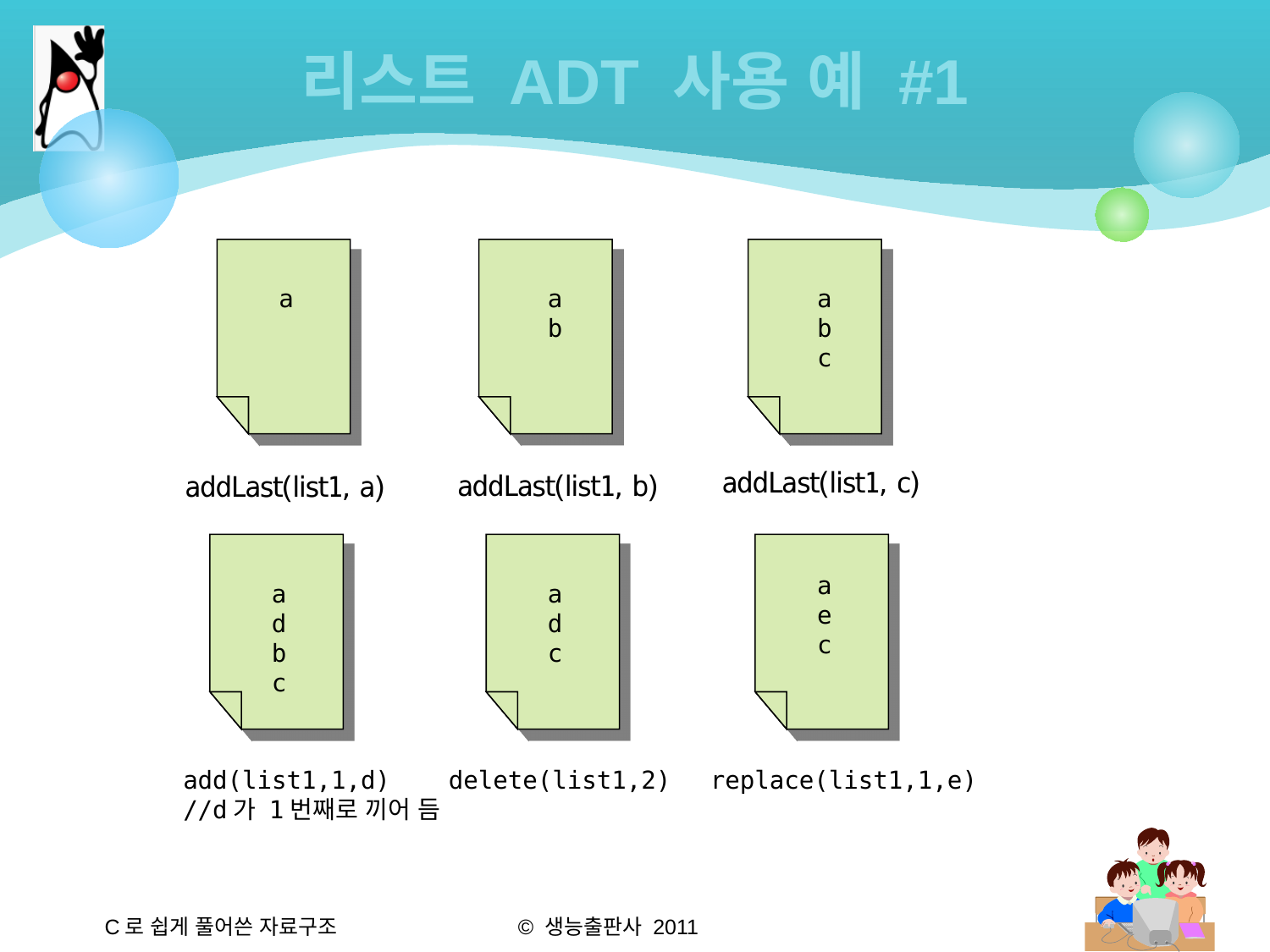

# 리스트 ADT 사용 예 #1

a
a
b
a
b
c
addTail(list1,a)
addTail(list1,b)
add(list1,2,c)

a
e
c
a
d
b
c
a
d
c
add(list1,1,d)
//d가 1번째로 끼어 듬
delete(list1,2)
replace(list1,1,e)
addLast(list1, c)
addLast(list1, b)
addLast(list1, a)